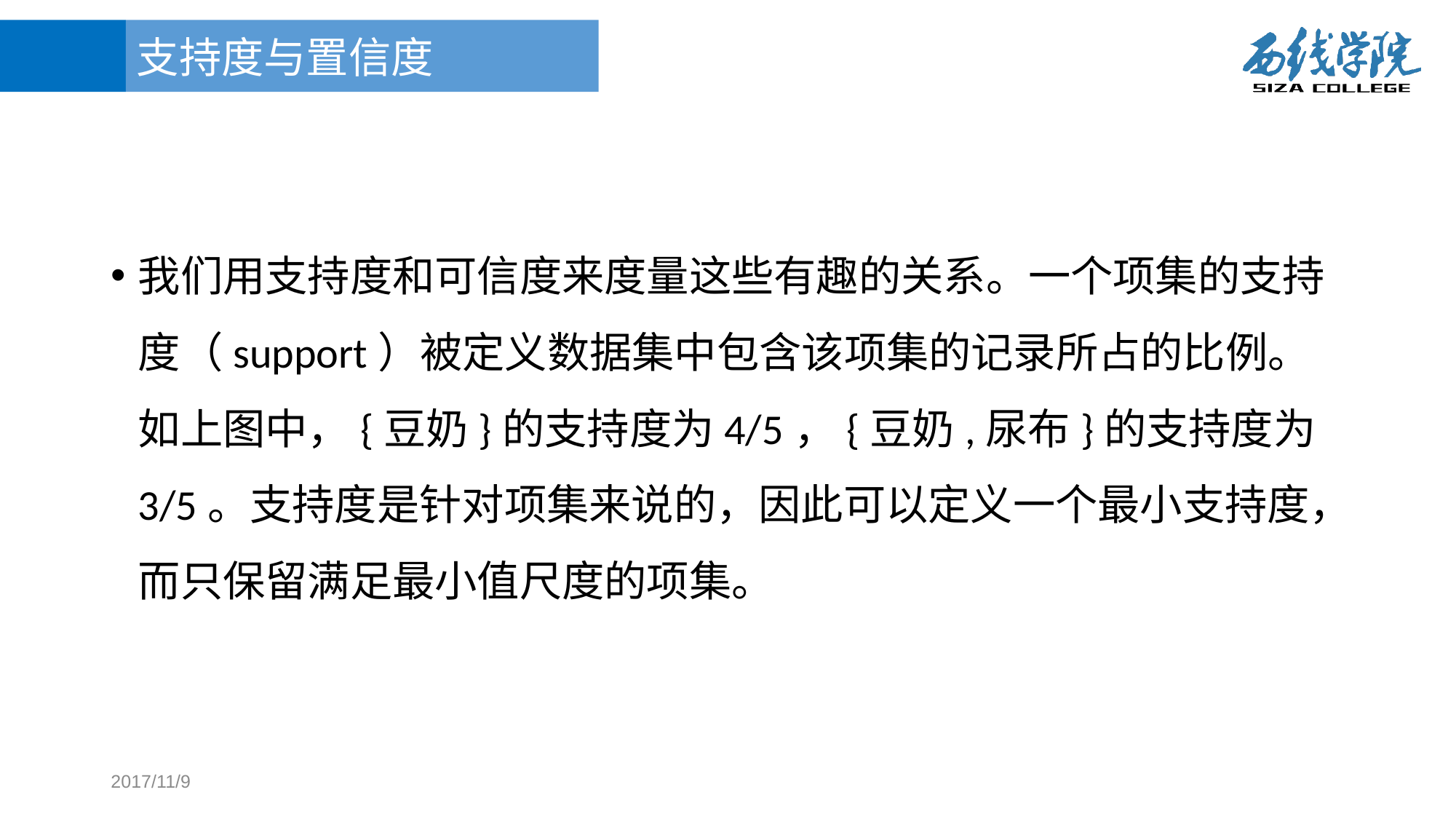

# 支持度与置信度
我们用支持度和可信度来度量这些有趣的关系。一个项集的支持度（support）被定义数据集中包含该项集的记录所占的比例。如上图中，{豆奶}的支持度为4/5，{豆奶,尿布}的支持度为3/5。支持度是针对项集来说的，因此可以定义一个最小支持度，而只保留满足最小值尺度的项集。
2017/11/9